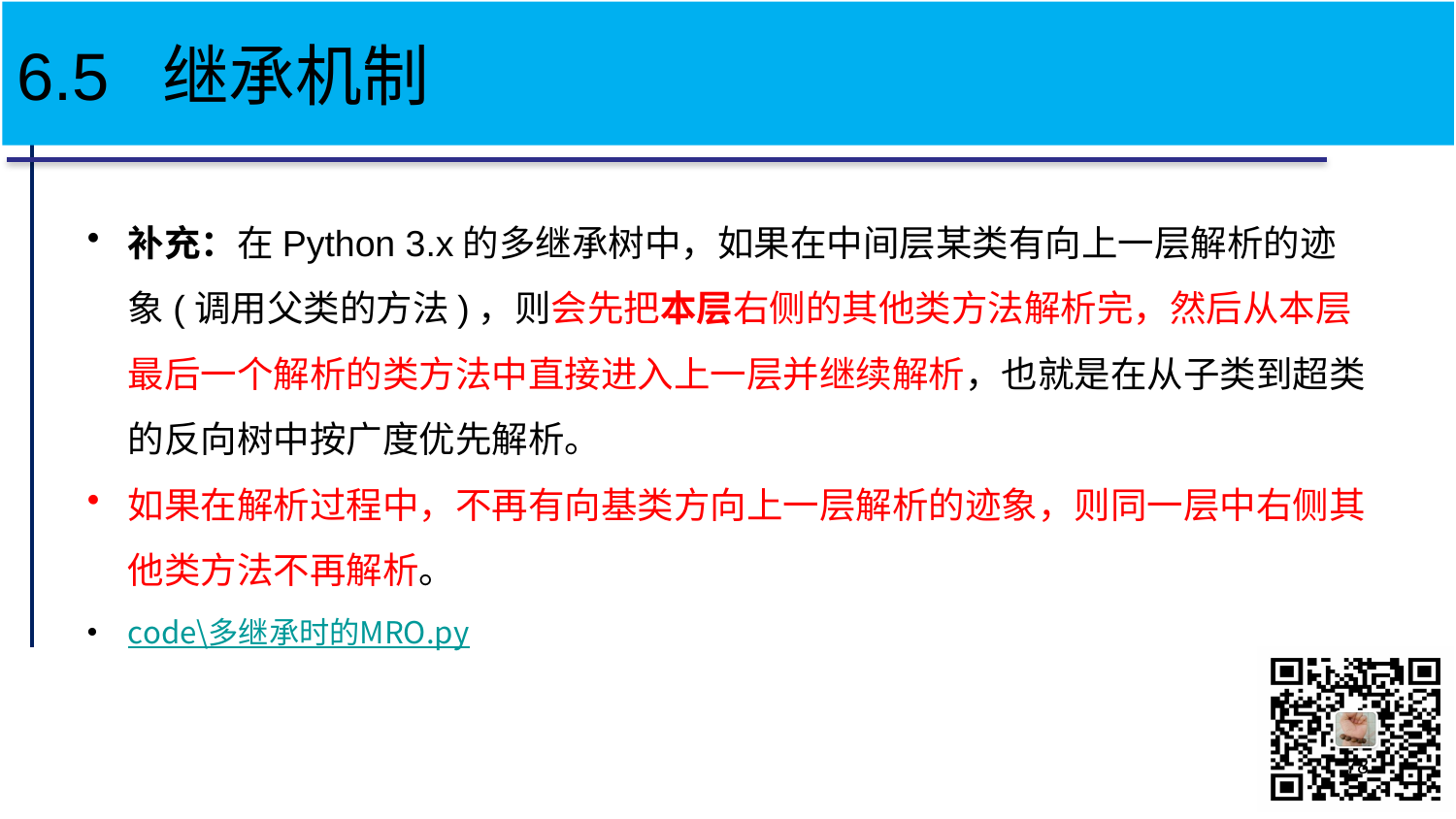

# 6.5  继承机制
补充：在Python 3.x的多继承树中，如果在中间层某类有向上一层解析的迹象(调用父类的方法)，则会先把本层右侧的其他类方法解析完，然后从本层最后一个解析的类方法中直接进入上一层并继续解析，也就是在从子类到超类的反向树中按广度优先解析。
如果在解析过程中，不再有向基类方向上一层解析的迹象，则同一层中右侧其他类方法不再解析。
code\多继承时的MRO.py
78